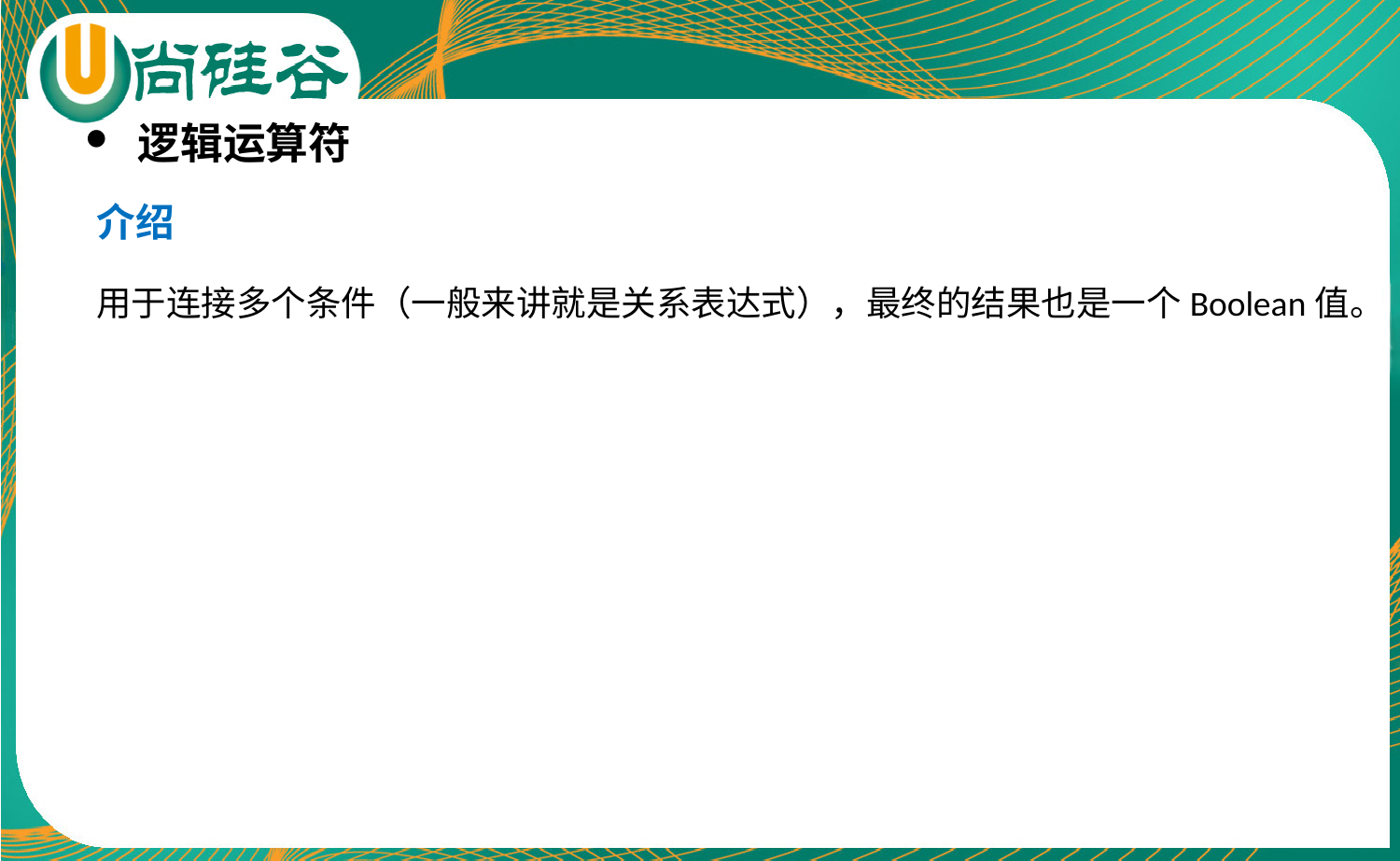

逻辑运算符

介绍

用于连接多个条件（一般来讲就是关系表达式），最终的结果也是一个Boolean值。